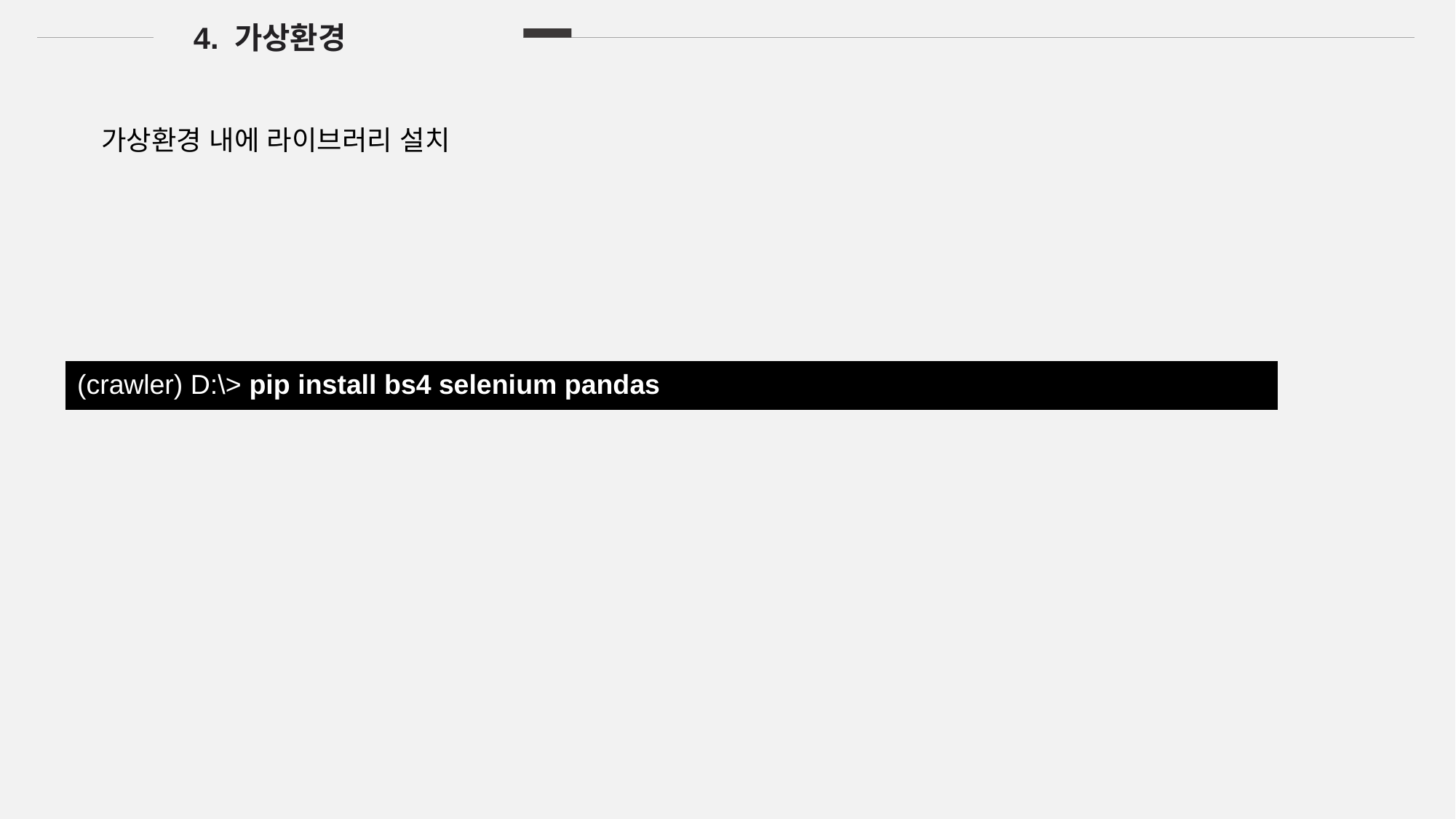

4. 가상환경

가상환경 내에 라이브러리 설치
(crawler) D:\> pip install bs4 selenium pandas